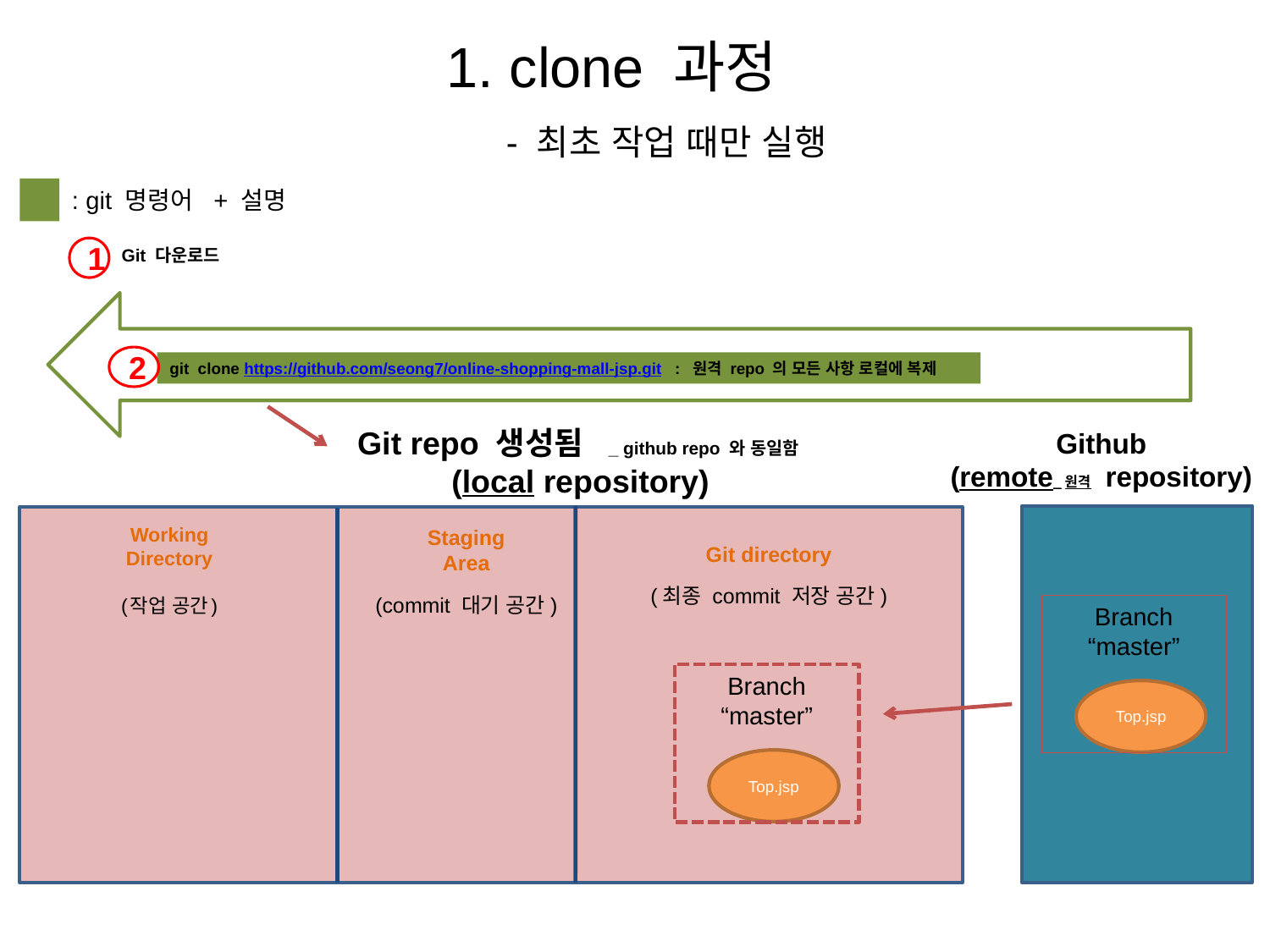

# 1. clone 과정 - 최초 작업 때만 실행

: git 명령어  + 설명
Git 다운로드
1

2
git  clone https://github.com/seong7/online-shopping-mall-jsp.git   :  원격 repo 의 모든 사항 로컬에 복제
Github
(remote_원격 repository)
Git repo 생성됨  _ github repo 와 동일함
(local repository)

Working
Directory

(작업 공간)
Staging
Area

(commit 대기 공간)
Git directory

(최종 commit 저장 공간)
Branch
“master”
Top.jsp
Branch
“master”
Top.jsp